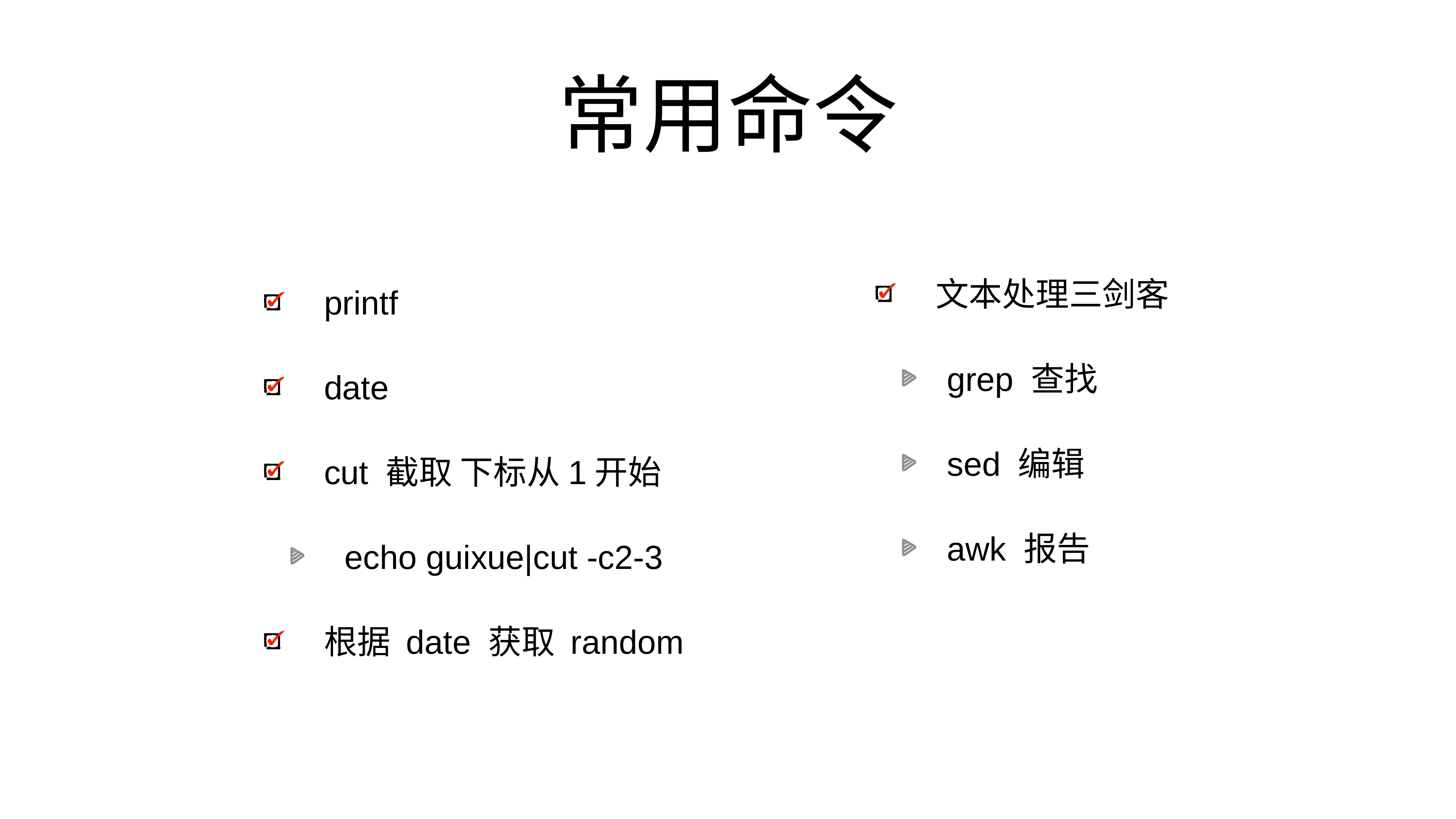

# 常用命令
printf
date
cut 截取 下标从1开始
 echo guixue|cut -c2-3
根据 date 获取 random
文本处理三剑客
grep 查找
sed 编辑
awk 报告